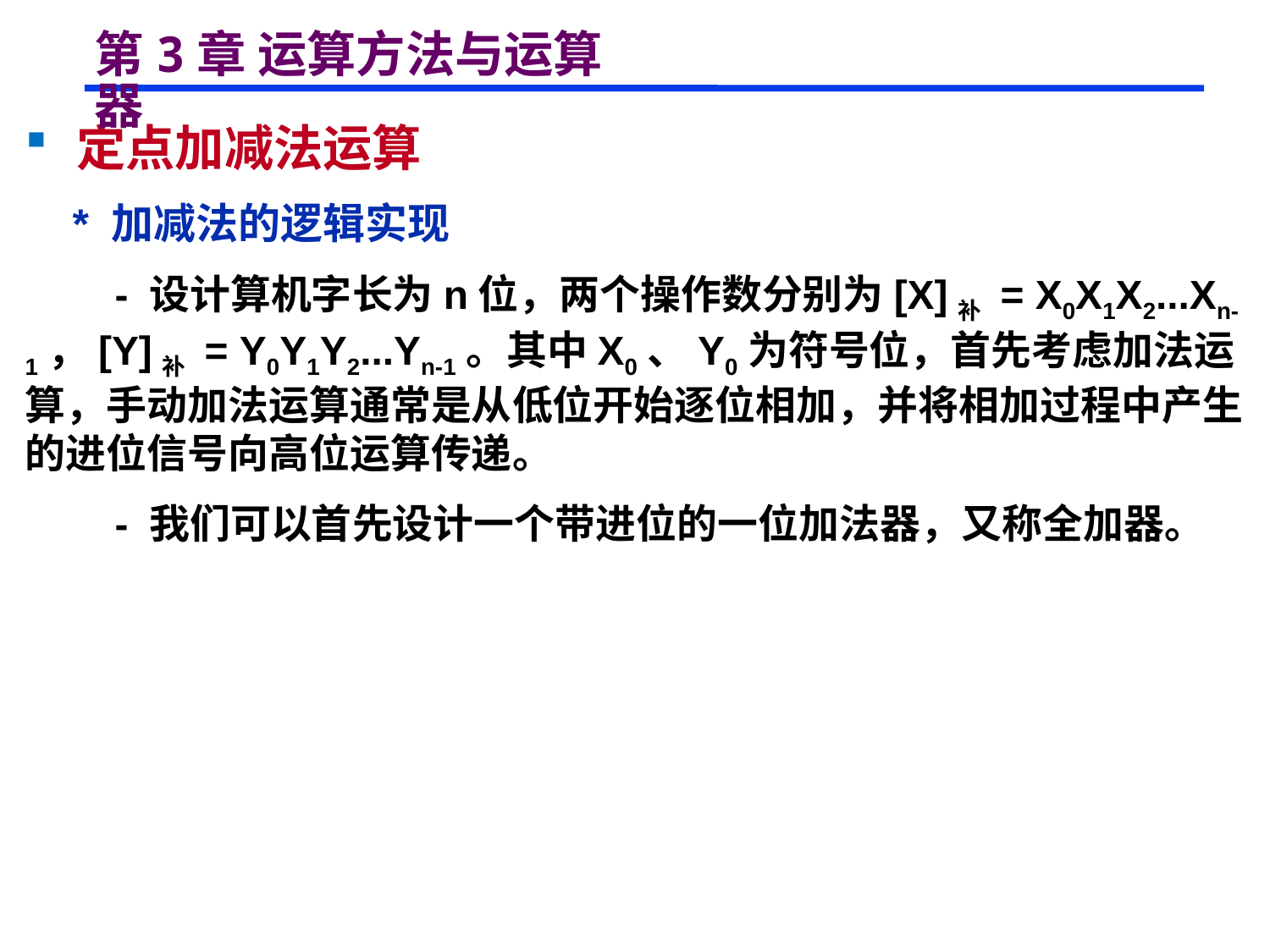

# 第3章 运算方法与运算器
 定点加减法运算
    * 加减法的逻辑实现
        - 设计算机字长为n位，两个操作数分别为[X]补 = X0X1X2...Xn-1，[Y]补 = Y0Y1Y2...Yn-1。其中X0、Y0为符号位，首先考虑加法运算，手动加法运算通常是从低位开始逐位相加，并将相加过程中产生的进位信号向高位运算传递。
        - 我们可以首先设计一个带进位的一位加法器，又称全加器。